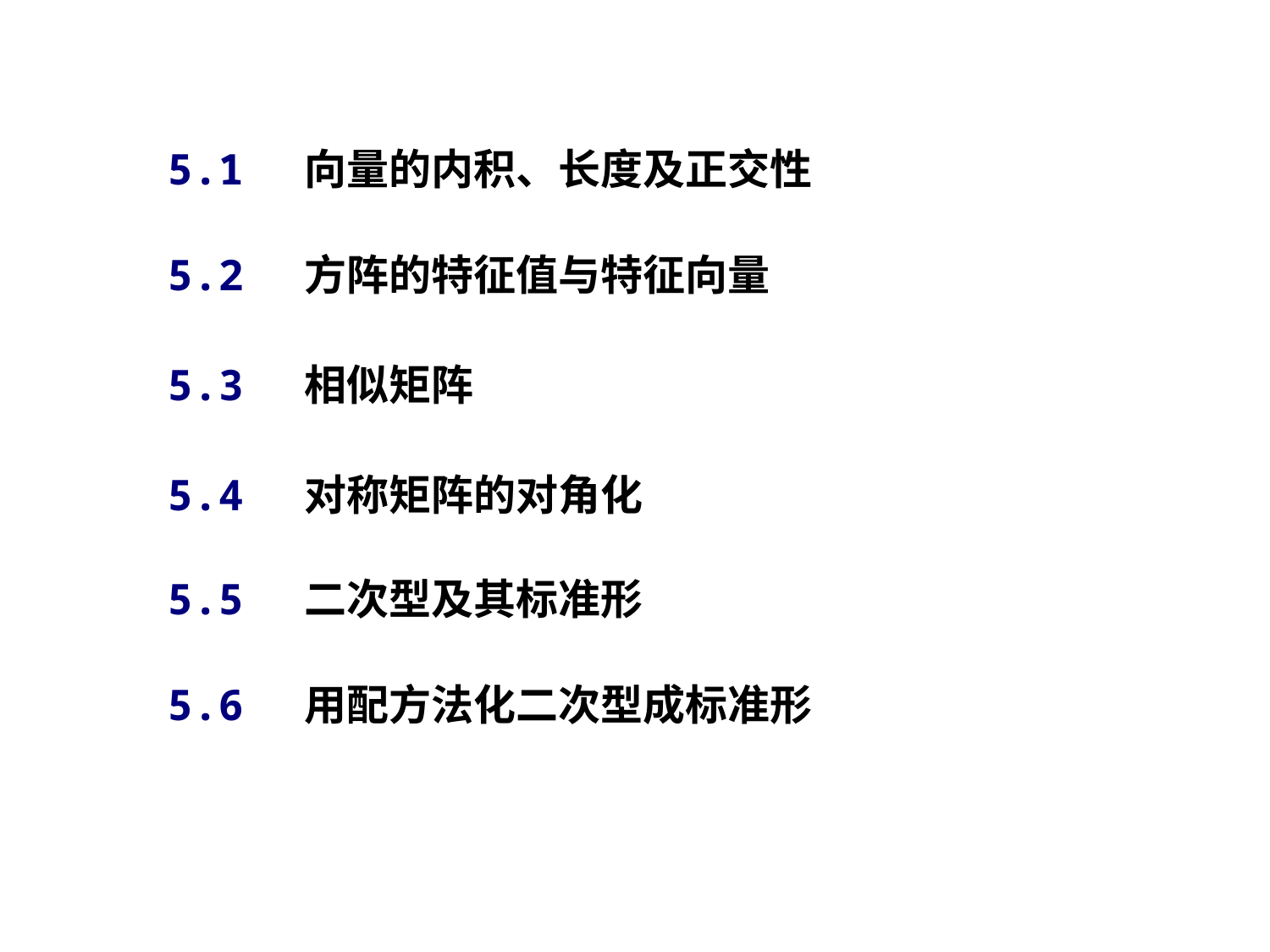

5.1  向量的内积、长度及正交性
5.2  方阵的特征值与特征向量
5.3  相似矩阵
5.4  对称矩阵的对角化
5.5  二次型及其标准形
5.6  用配方法化二次型成标准形